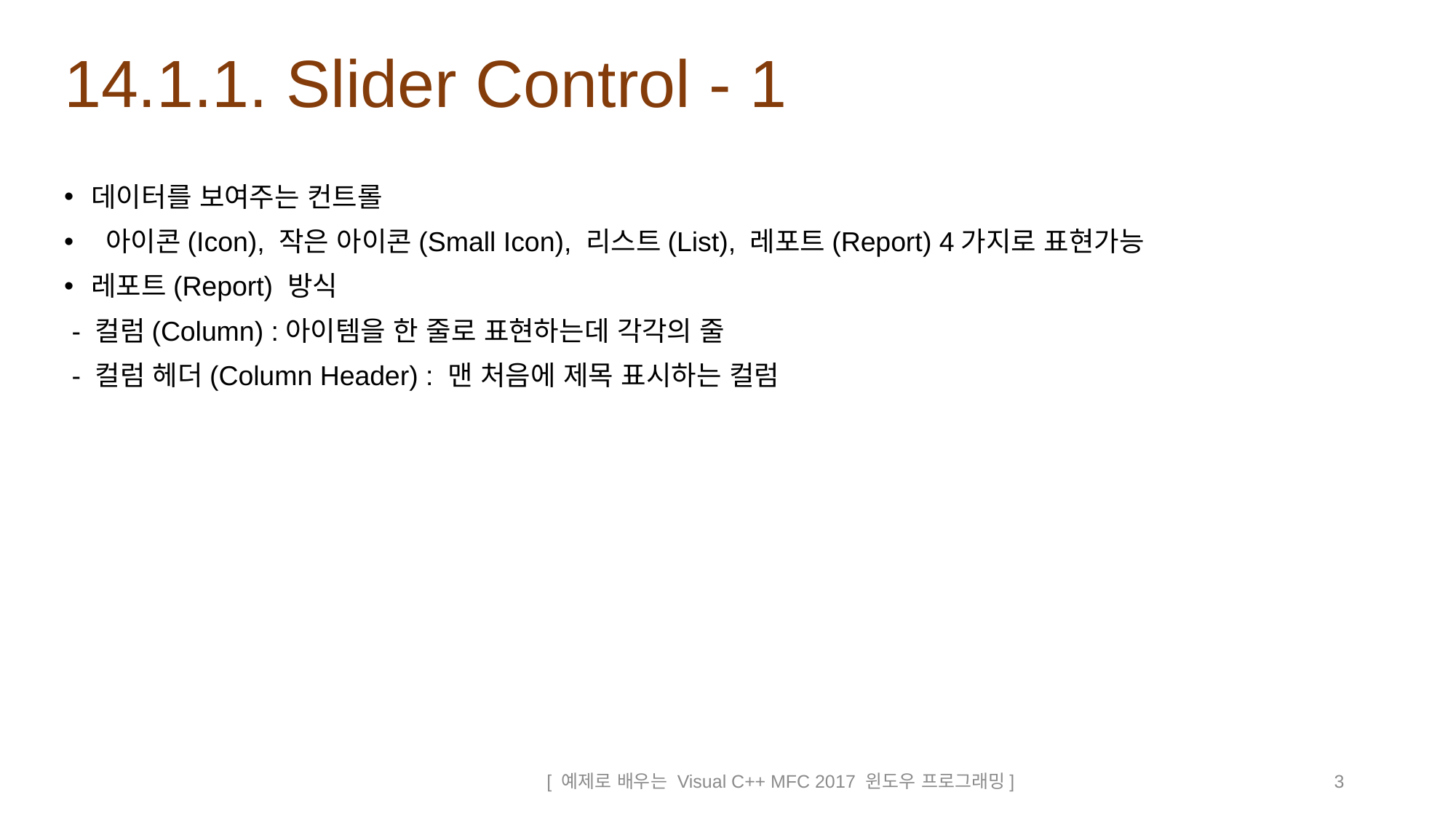

# 14.1.1. Slider Control - 1

데이터를 보여주는 컨트롤
 아이콘(Icon), 작은 아이콘(Small Icon), 리스트(List), 레포트(Report) 4가지로 표현가능
레포트(Report) 방식
 - 컬럼(Column) :아이템을 한 줄로 표현하는데 각각의 줄
 - 컬럼 헤더(Column Header) : 맨 처음에 제목 표시하는 컬럼

[ 예제로 배우는 Visual C++ MFC 2017 윈도우 프로그래밍]
3